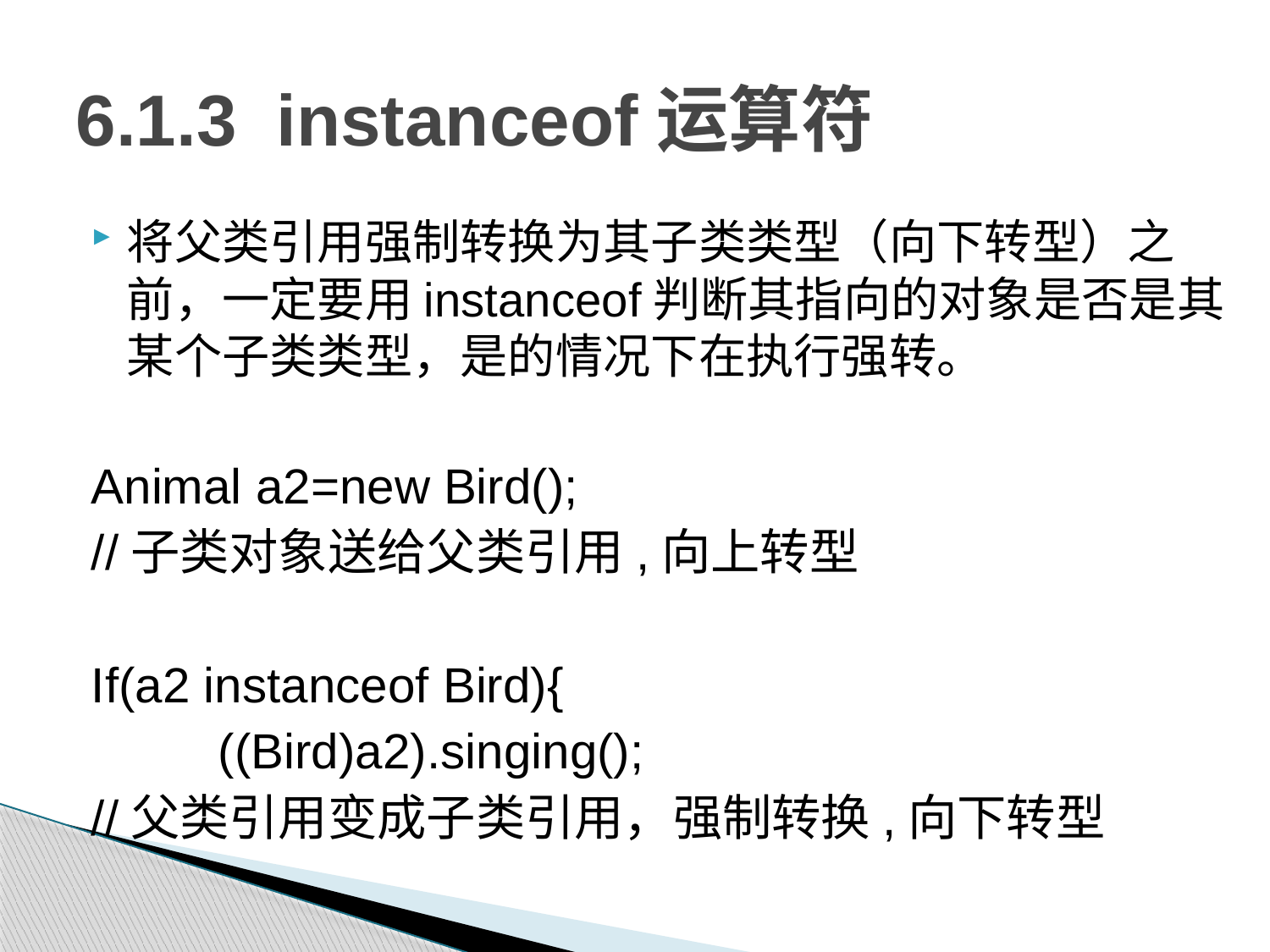

# 6.1.3  instanceof运算符
将父类引用强制转换为其子类类型（向下转型）之前，一定要用instanceof判断其指向的对象是否是其某个子类类型，是的情况下在执行强转。

Animal a2=new Bird();
//子类对象送给父类引用,向上转型

If(a2 instanceof Bird){
	((Bird)a2).singing();
//父类引用变成子类引用，强制转换,向下转型